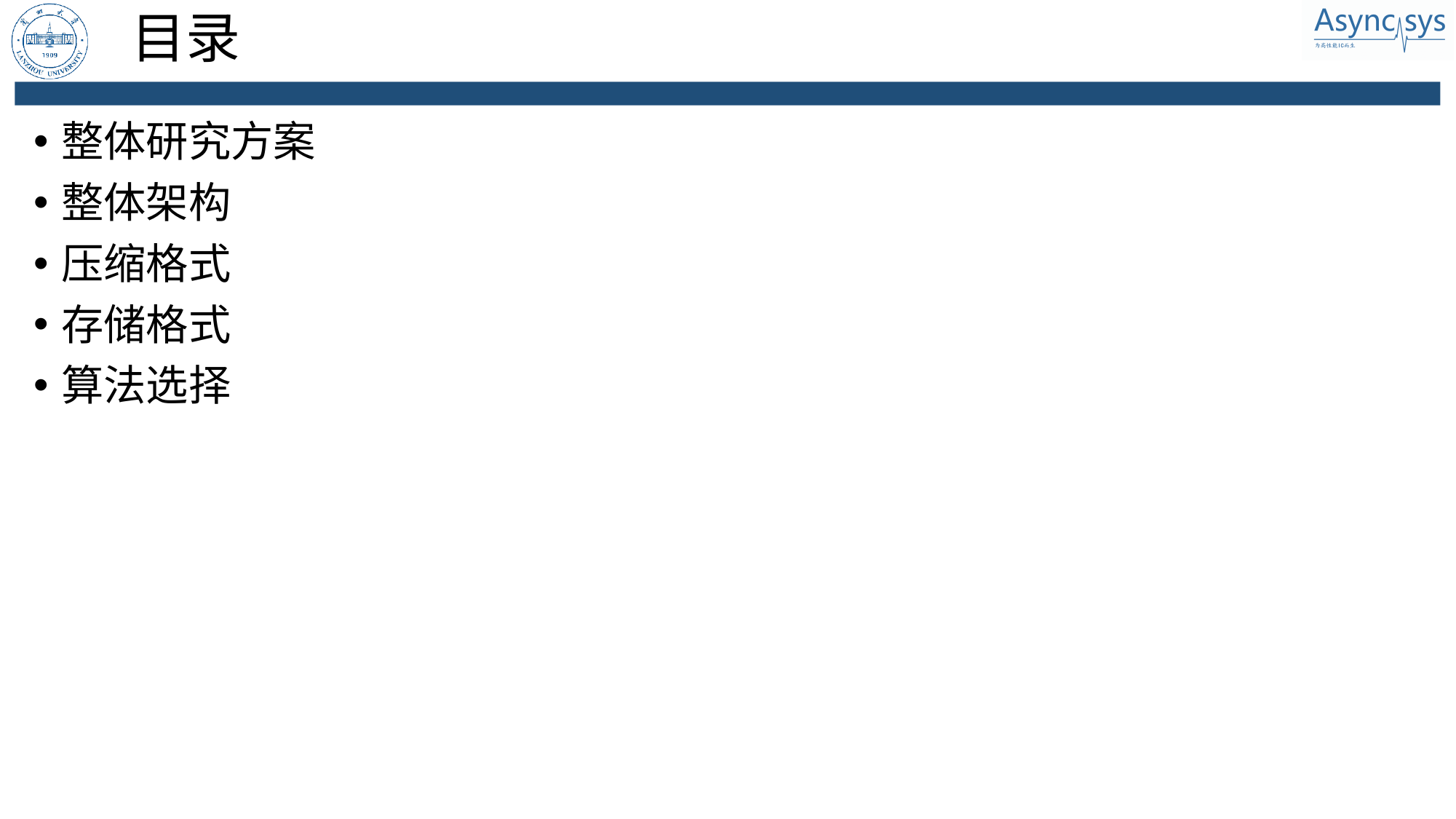

# 目录
整体研究方案
整体架构
压缩格式
存储格式
算法选择